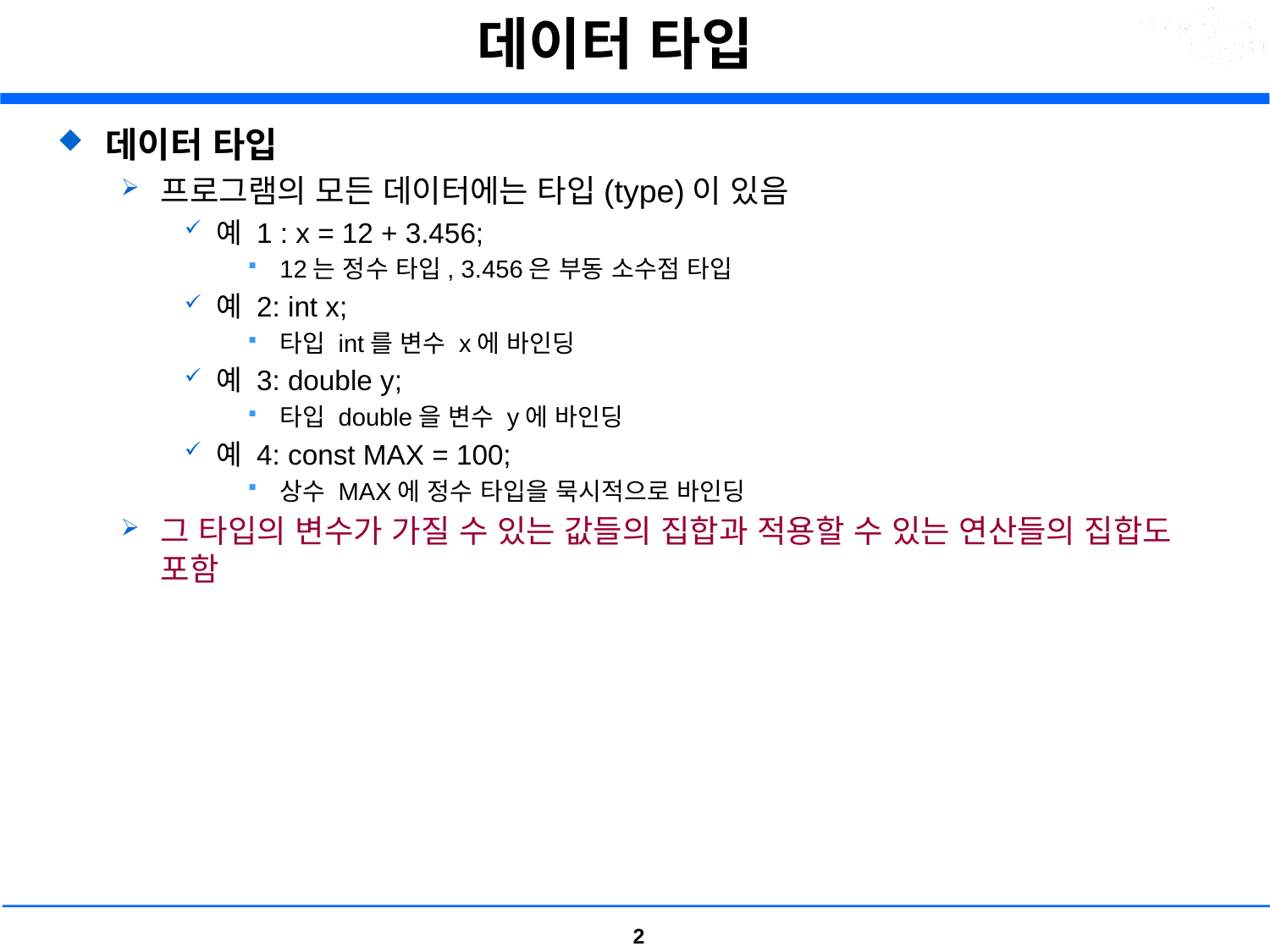

# 데이터 타입
데이터 타입
프로그램의 모든 데이터에는 타입(type)이 있음
예 1 : x = 12 + 3.456;
12는 정수 타입, 3.456은 부동 소수점 타입
예 2: int x;
타입 int를 변수 x에 바인딩
예 3: double y;
타입 double을 변수 y에 바인딩
예 4: const MAX = 100;
상수 MAX에 정수 타입을 묵시적으로 바인딩
그 타입의 변수가 가질 수 있는 값들의 집합과 적용할 수 있는 연산들의 집합도 포함